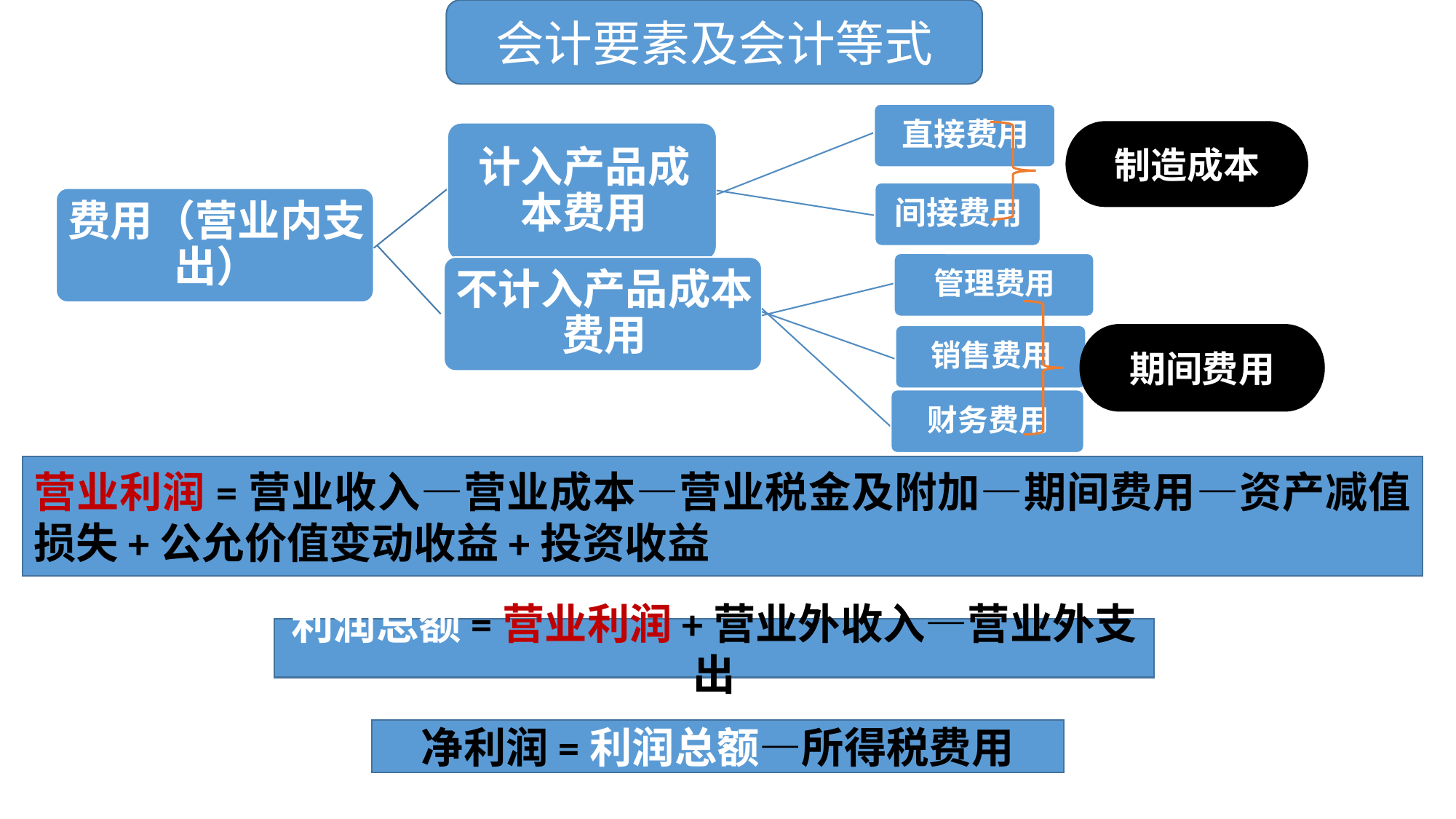

会计要素及会计等式
费用（营业内支出）

计入产品成本费用

直接费用

间接费用

不计入产品成本费用

管理费用

销售费用

财务费用

制造成本

期间费用
营业利润=营业收入—营业成本—营业税金及附加—期间费用—资产减值损失+公允价值变动收益+投资收益
利润总额=营业利润+营业外收入—营业外支出
净利润=利润总额—所得税费用